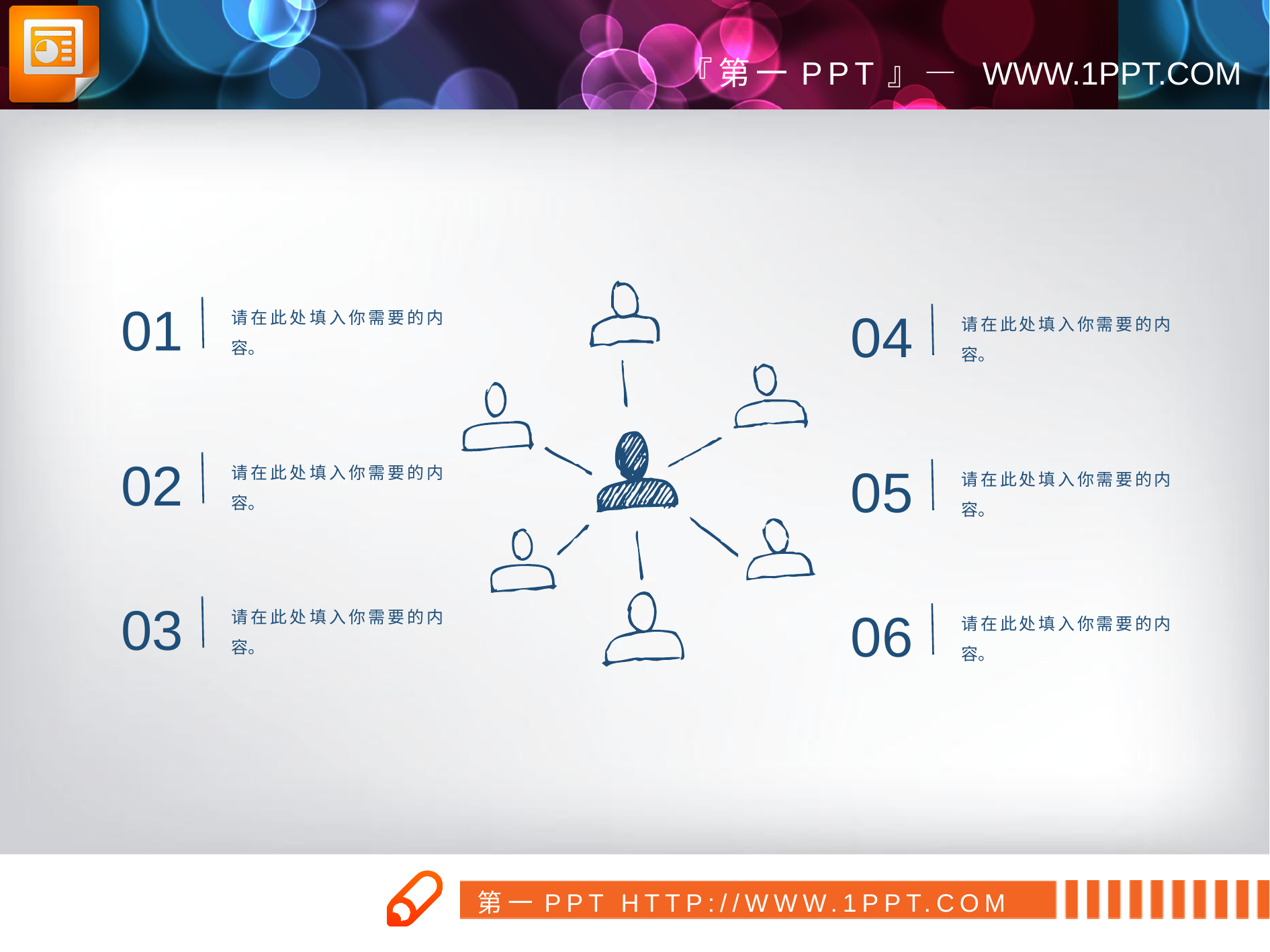

01
请在此处填入你需要的内容。
04
请在此处填入你需要的内容。
02
请在此处填入你需要的内容。
05
请在此处填入你需要的内容。
03
请在此处填入你需要的内容。
06
请在此处填入你需要的内容。